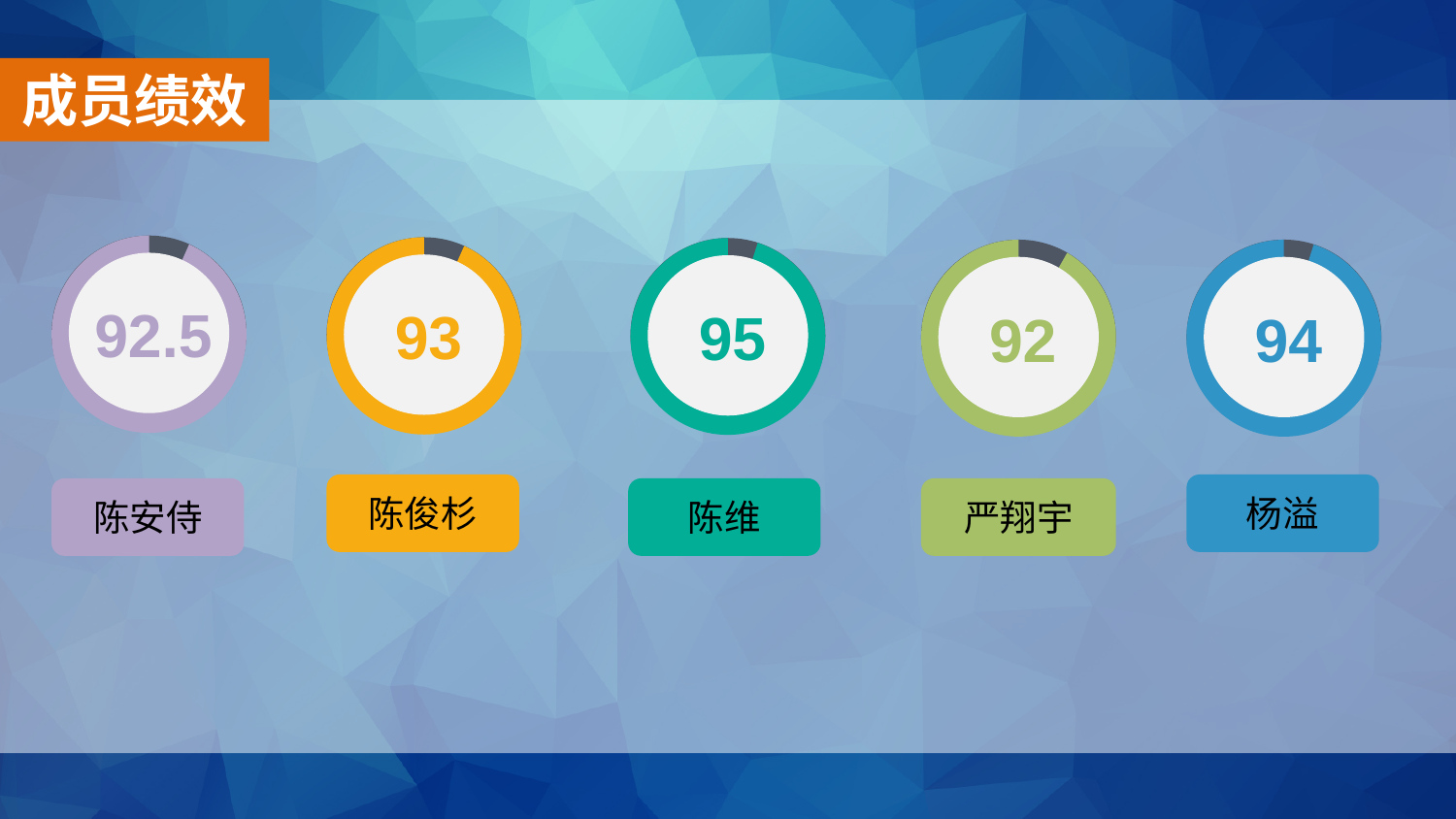

成员绩效

92.5
93
95
94
92
杨溢
陈俊杉
陈安侍
陈维
严翔宇